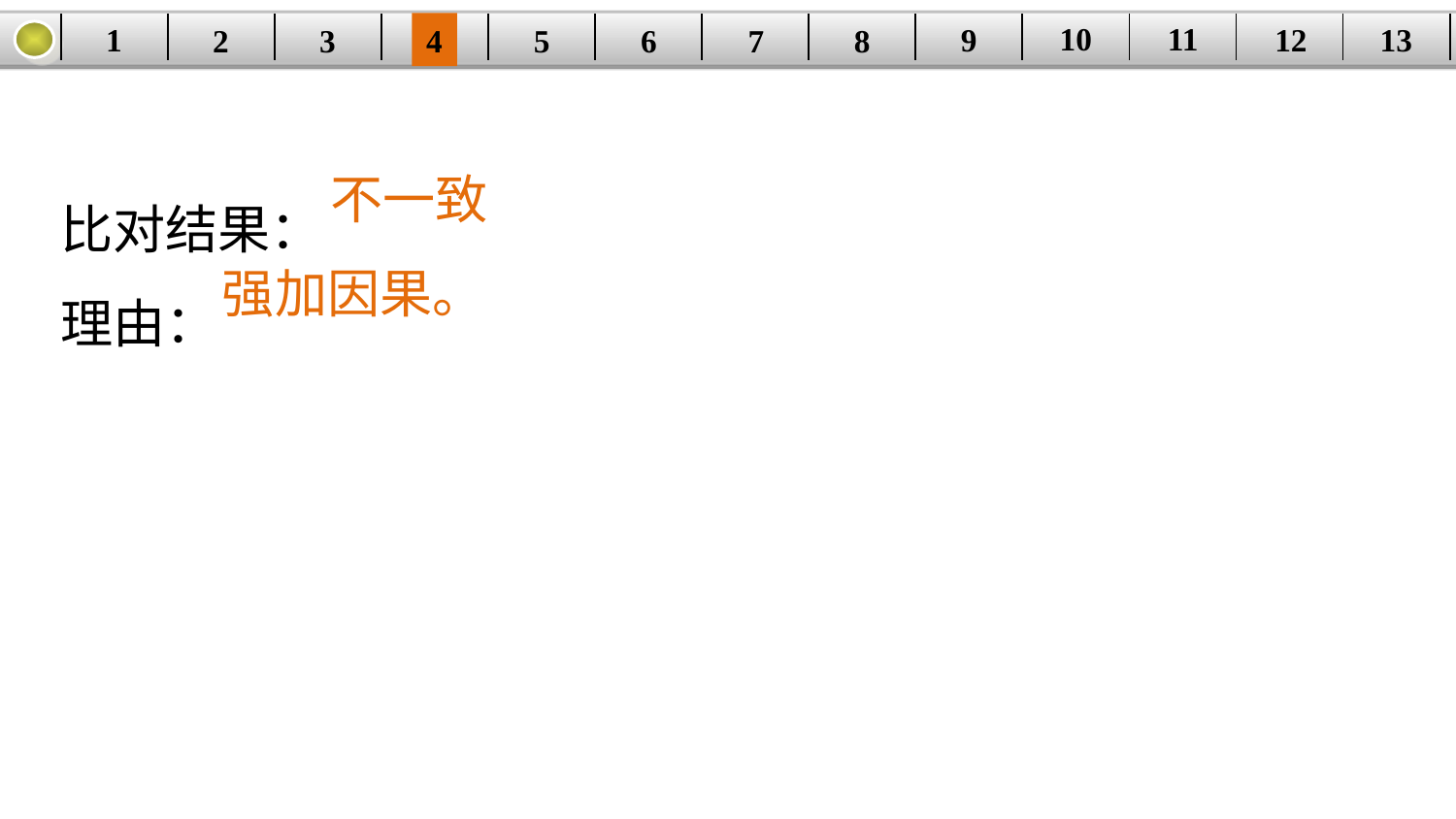

10

11
12
9
13
1
3
4
5
6
8
2
|  |  |  |  |  |  |  |  |  |  |  |  |  |
| --- | --- | --- | --- | --- | --- | --- | --- | --- | --- | --- | --- | --- |
7

比对结果：
理由：
不一致
强加因果。